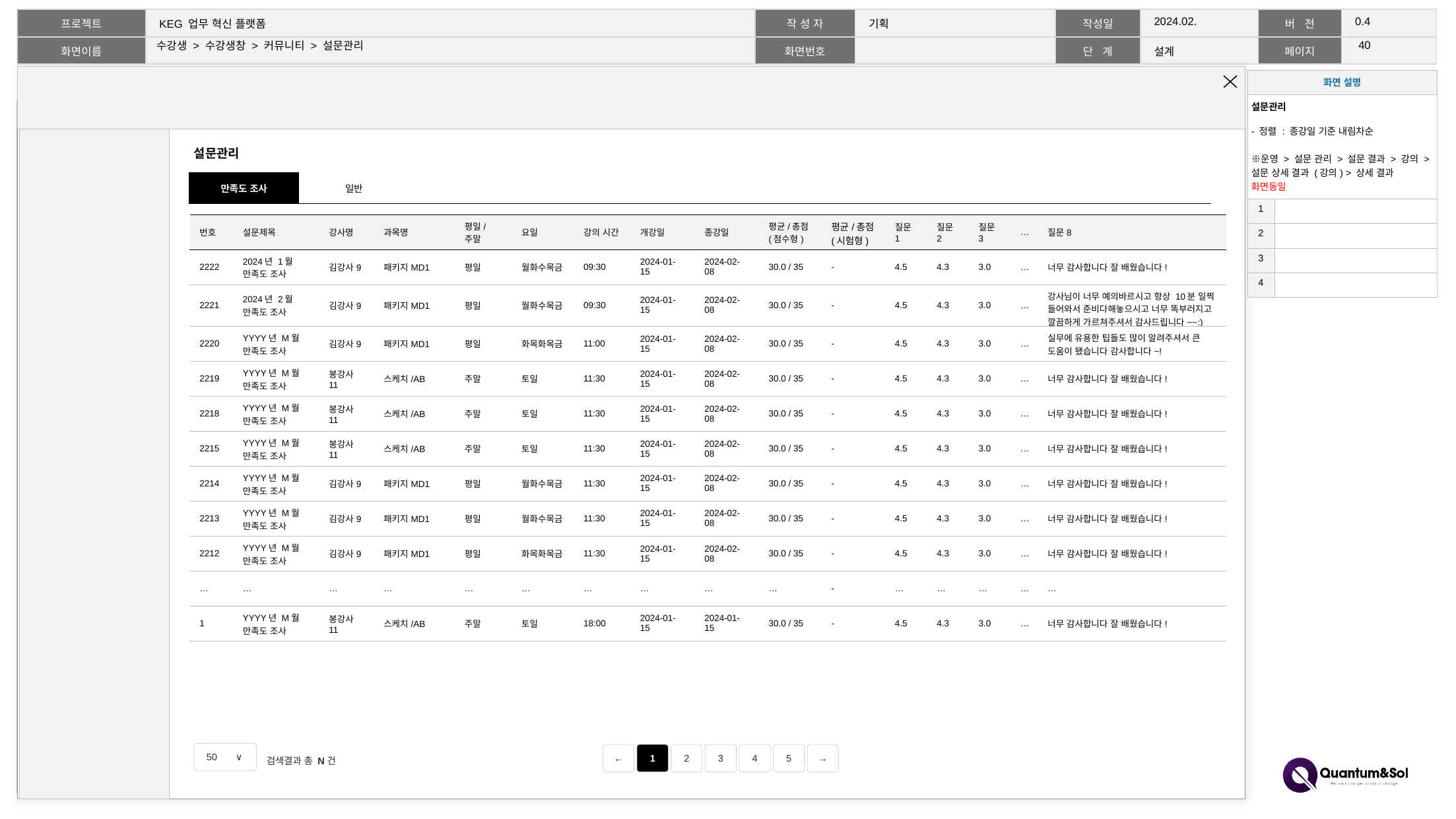

40

# 수강생 > 수강생창 > 커뮤니티 > 설문관리
| 화면 설명 |  |
| --- | --- |
| 설문관리 - 정렬 : 종강일 기준 내림차순 ※운영 > 설문 관리 > 설문 결과 > 강의 > 설문 상세 결과 (강의) > 상세 결과 화면동일 |  |
| 1 |  |
| 2 |  |
| 3 |  |
| 4 |  |
설문관리
| 만족도 조사 | 일반 |  |  |  |  |  |  |  |
| --- | --- | --- | --- | --- | --- | --- | --- | --- |
| 번호 | 설문제목 | 강사명 | 과목명 | 평일/주말 | 요일 | 강의 시간 | 개강일 | 종강일 | 평균/총점 (점수형) | 평균/총점 (시험형) | 질문1 | 질문2 | 질문3 | … | 질문8 |
| --- | --- | --- | --- | --- | --- | --- | --- | --- | --- | --- | --- | --- | --- | --- | --- |
| 2222 | 2024년 1월 만족도 조사 | 김강사9 | 패키지MD1 | 평일 | 월화수목금 | 09:30 | 2024-01-15 | 2024-02-08 | 30.0 / 35 | - | 4.5 | 4.3 | 3.0 | … | 너무 감사합니다 잘 배웠습니다! |
| 2221 | 2024년 2월 만족도 조사 | 김강사9 | 패키지MD1 | 평일 | 월화수목금 | 09:30 | 2024-01-15 | 2024-02-08 | 30.0 / 35 | - | 4.5 | 4.3 | 3.0 | … | 강사님이 너무 예의바르시고 항상 10분 일찍 들어와서 준비다해놓으시고 너무 똑부러지고 깔끔하게 가르쳐주셔서 감사드립니다~~:) |
| 2220 | YYYY년 M월 만족도 조사 | 김강사9 | 패키지MD1 | 평일 | 화목화목금 | 11:00 | 2024-01-15 | 2024-02-08 | 30.0 / 35 | - | 4.5 | 4.3 | 3.0 | … | 실무에 유용한 팁들도 많이 알려주셔서 큰 도움이 됐습니다 감사합니다~! |
| 2219 | YYYY년 M월 만족도 조사 | 봉강사11 | 스케치/AB | 주말 | 토일 | 11:30 | 2024-01-15 | 2024-02-08 | 30.0 / 35 | - | 4.5 | 4.3 | 3.0 | … | 너무 감사합니다 잘 배웠습니다! |
| 2218 | YYYY년 M월 만족도 조사 | 봉강사11 | 스케치/AB | 주말 | 토일 | 11:30 | 2024-01-15 | 2024-02-08 | 30.0 / 35 | - | 4.5 | 4.3 | 3.0 | … | 너무 감사합니다 잘 배웠습니다! |
| 2215 | YYYY년 M월 만족도 조사 | 봉강사11 | 스케치/AB | 주말 | 토일 | 11:30 | 2024-01-15 | 2024-02-08 | 30.0 / 35 | - | 4.5 | 4.3 | 3.0 | … | 너무 감사합니다 잘 배웠습니다! |
| 2214 | YYYY년 M월 만족도 조사 | 김강사9 | 패키지MD1 | 평일 | 월화수목금 | 11:30 | 2024-01-15 | 2024-02-08 | 30.0 / 35 | - | 4.5 | 4.3 | 3.0 | … | 너무 감사합니다 잘 배웠습니다! |
| 2213 | YYYY년 M월 만족도 조사 | 김강사9 | 패키지MD1 | 평일 | 월화수목금 | 11:30 | 2024-01-15 | 2024-02-08 | 30.0 / 35 | - | 4.5 | 4.3 | 3.0 | … | 너무 감사합니다 잘 배웠습니다! |
| 2212 | YYYY년 M월 만족도 조사 | 김강사9 | 패키지MD1 | 평일 | 화목화목금 | 11:30 | 2024-01-15 | 2024-02-08 | 30.0 / 35 | - | 4.5 | 4.3 | 3.0 | … | 너무 감사합니다 잘 배웠습니다! |
| … | … | … | … | … | … | … | … | … | … | - | … | … | … | … | … |
| 1 | YYYY년 M월 만족도 조사 | 봉강사11 | 스케치/AB | 주말 | 토일 | 18:00 | 2024-01-15 | 2024-01-15 | 30.0 / 35 | - | 4.5 | 4.3 | 3.0 | … | 너무 감사합니다 잘 배웠습니다! |
50       ∨
검색결과 총 N건
←
1
2
3
4
5
→